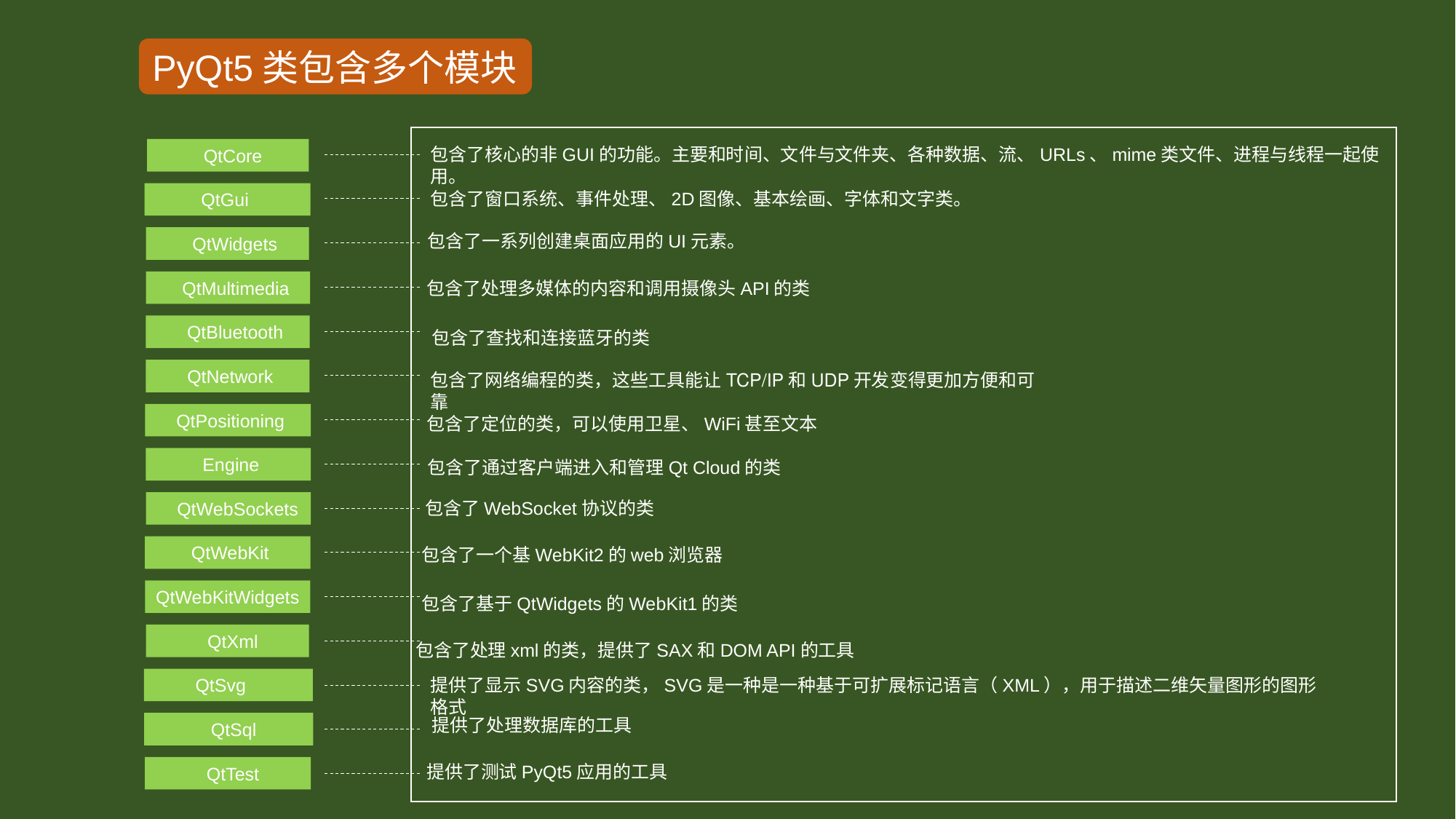

PyQt5类包含多个模块

包含了核心的非GUI的功能。主要和时间、文件与文件夹、各种数据、流、URLs、mime类文件、进程与线程一起使用。
         QtCore
包含了窗口系统、事件处理、2D图像、基本绘画、字体和文字类。
         QtGui
包含了一系列创建桌面应用的UI元素。
       QtWidgets
     QtMultimedia
包含了处理多媒体的内容和调用摄像头API的类
      QtBluetooth
包含了查找和连接蓝牙的类
      QtNetwork
包含了网络编程的类，这些工具能让TCP/IP和UDP开发变得更加方便和可靠
    QtPositioning
包含了定位的类，可以使用卫星、WiFi甚至文本
         Engine
包含了通过客户端进入和管理Qt Cloud的类
包含了WebSocket协议的类
    QtWebSockets
       QtWebKit
包含了一个基WebKit2的web浏览器
QtWebKitWidgets
包含了基于QtWidgets的WebKit1的类
          QtXml
包含了处理xml的类，提供了SAX和DOM API的工具
提供了显示SVG内容的类，SVG是一种是一种基于可扩展标记语言（XML），用于描述二维矢量图形的图形格式
        QtSvg
提供了处理数据库的工具
           QtSql
提供了测试PyQt5应用的工具
          QtTest